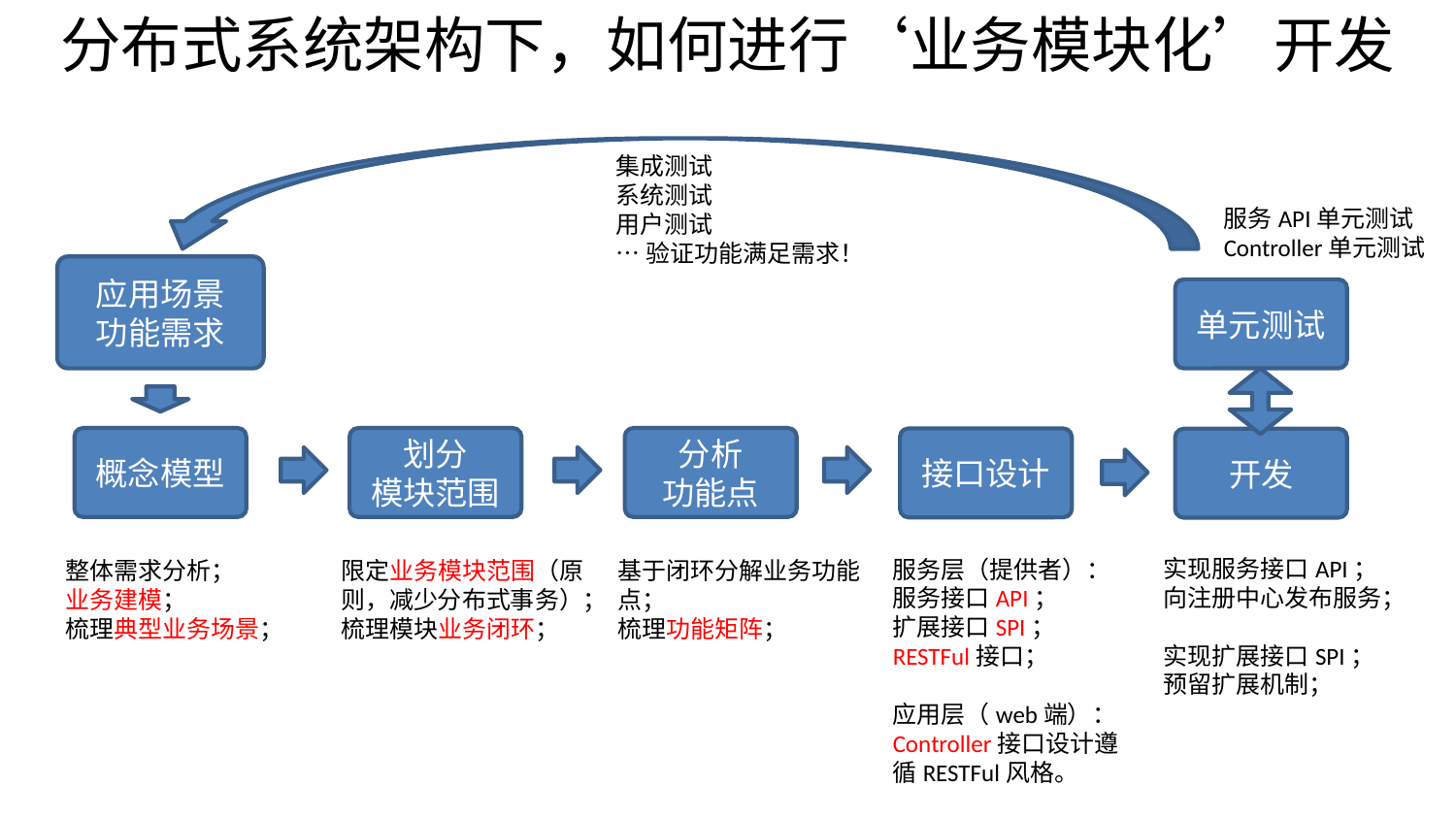

分布式系统架构下，如何进行‘业务模块化’开发

集成测试
系统测试
用户测试
…验证功能满足需求！
服务API单元测试
Controller单元测试
应用场景
功能需求
单元测试

概念模型
划分
模块范围
分析
功能点
接口设计
开发

实现服务接口API；
向注册中心发布服务；

实现扩展接口SPI；
预留扩展机制；
服务层（提供者）：
服务接口API；
扩展接口SPI；
RESTFul接口；

应用层（web端）：
Controller接口设计遵循RESTFul风格。

基于闭环分解业务功能点；
梳理功能矩阵；
整体需求分析；
业务建模；
梳理典型业务场景；
限定业务模块范围（原则，减少分布式事务）；
梳理模块业务闭环；